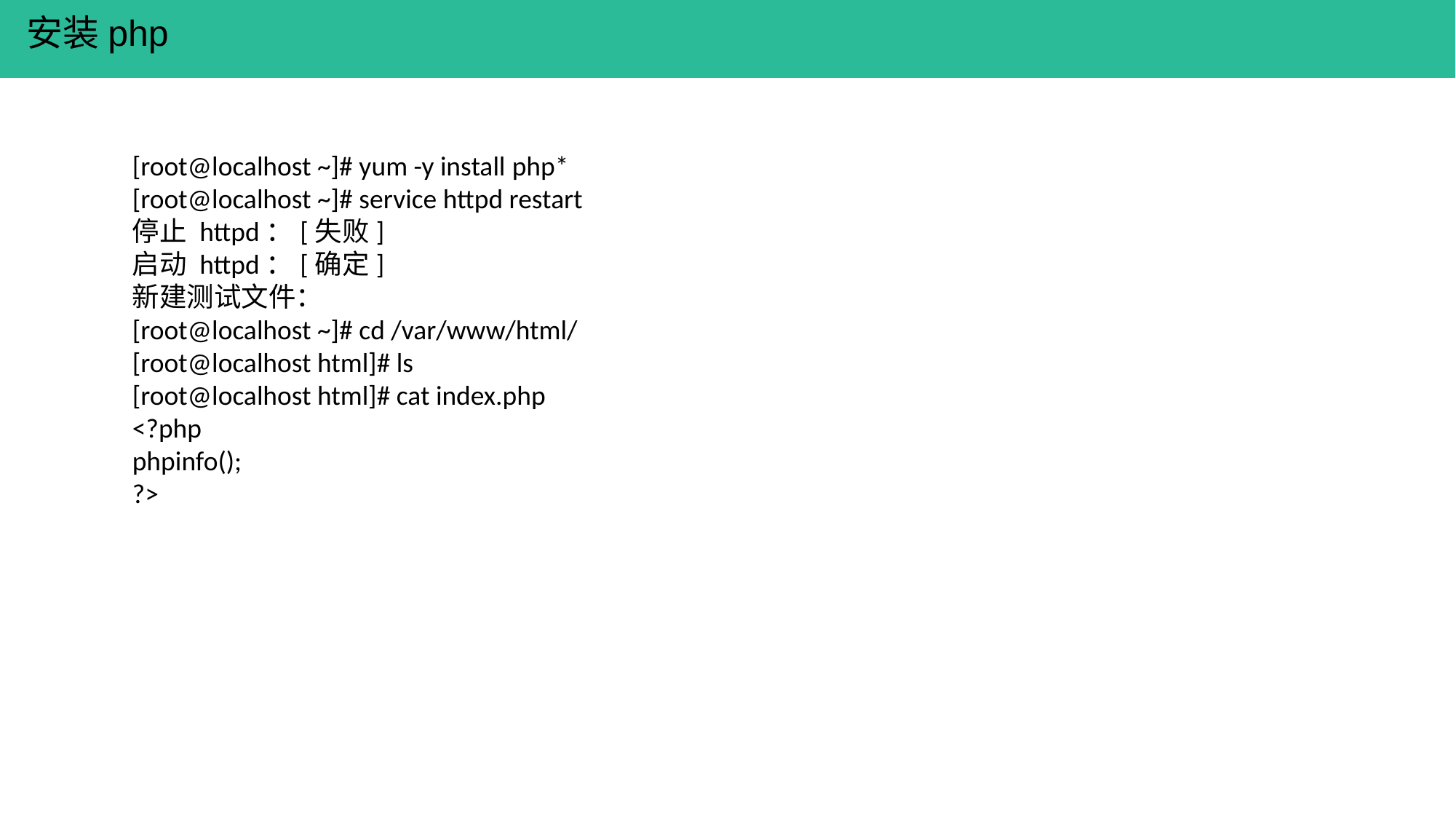

安装php
[root@localhost ~]# yum -y install php*
[root@localhost ~]# service httpd restart
停止 httpd：[失败]
启动 httpd：[确定]
新建测试文件：
[root@localhost ~]# cd /var/www/html/
[root@localhost html]# ls
[root@localhost html]# cat index.php
<?php
phpinfo();
?>